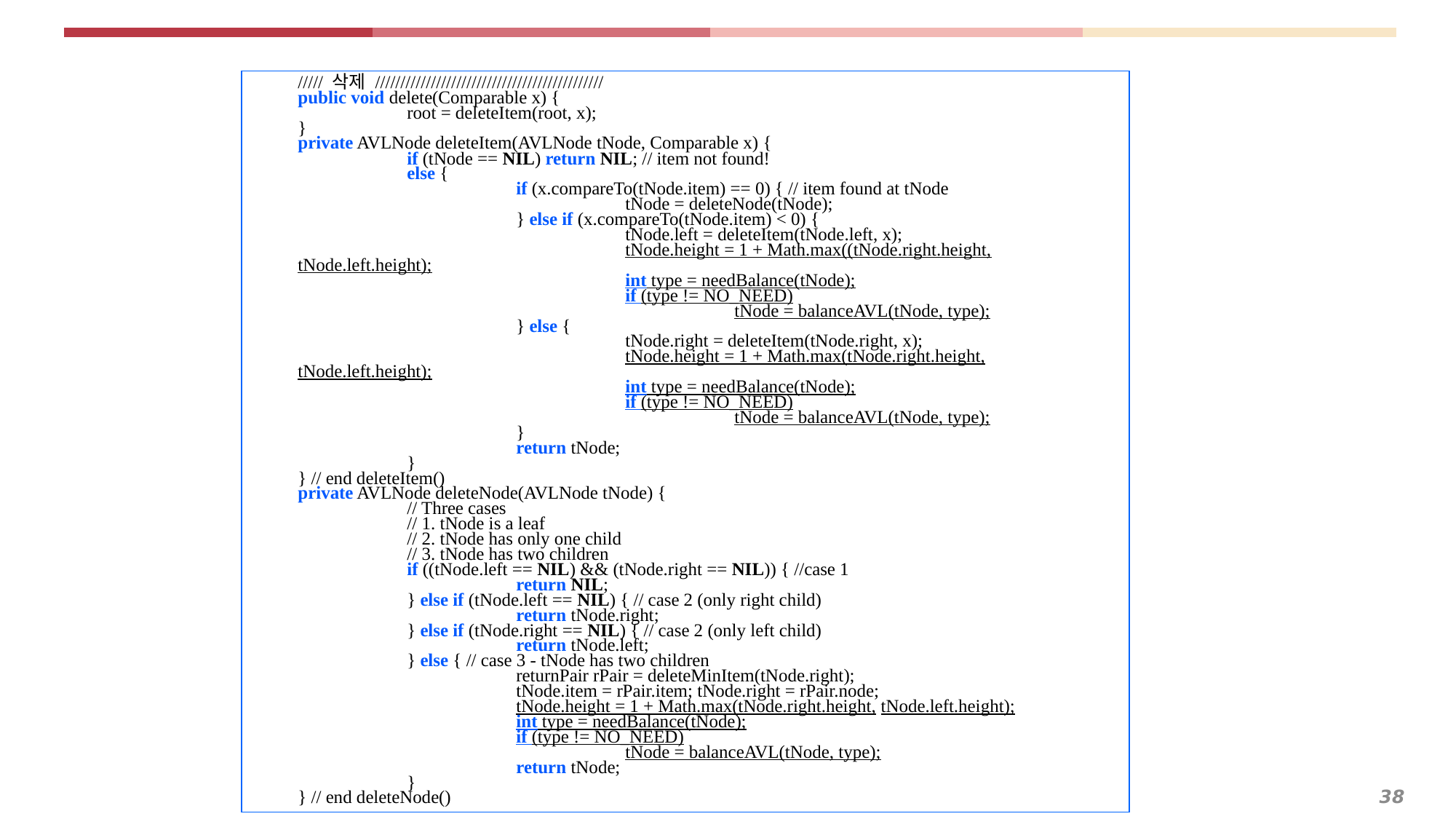

///// 삭제 /////////////////////////////////////////////
	public void delete(Comparable x) {
		root = deleteItem(root, x);
	}
	private AVLNode deleteItem(AVLNode tNode, Comparable x) {
		if (tNode == NIL) return NIL; // item not found!
		else {
	 		if (x.compareTo(tNode.item) == 0) { // item found at tNode
				tNode = deleteNode(tNode);
	 		} else if (x.compareTo(tNode.item) < 0) {
				tNode.left = deleteItem(tNode.left, x);
				tNode.height = 1 + Math.max((tNode.right.height, tNode.left.height);
	 			int type = needBalance(tNode);
	 			if (type != NO_NEED)
	 				tNode = balanceAVL(tNode, type);
	 		} else {
	 			tNode.right = deleteItem(tNode.right, x);
				tNode.height = 1 + Math.max(tNode.right.height, tNode.left.height);
	 			int type = needBalance(tNode);
	 			if (type != NO_NEED)
	 				tNode = balanceAVL(tNode, type);
	 		}
			return tNode;
		}
	} // end deleteItem()
	private AVLNode deleteNode(AVLNode tNode) {
		// Three cases
		// 1. tNode is a leaf
		// 2. tNode has only one child
		// 3. tNode has two children
		if ((tNode.left == NIL) && (tNode.right == NIL)) { //case 1
			return NIL;
		} else if (tNode.left == NIL) { // case 2 (only right child)
			return tNode.right;
		} else if (tNode.right == NIL) { // case 2 (only left child)
			return tNode.left;
		} else { // case 3 - tNode has two children
			returnPair rPair = deleteMinItem(tNode.right);
			tNode.item = rPair.item; tNode.right = rPair.node;
			tNode.height = 1 + Math.max(tNode.right.height, tNode.left.height);
			int type = needBalance(tNode);
			if (type != NO_NEED)
				tNode = balanceAVL(tNode, type);
			return tNode;
		}
	} // end deleteNode()